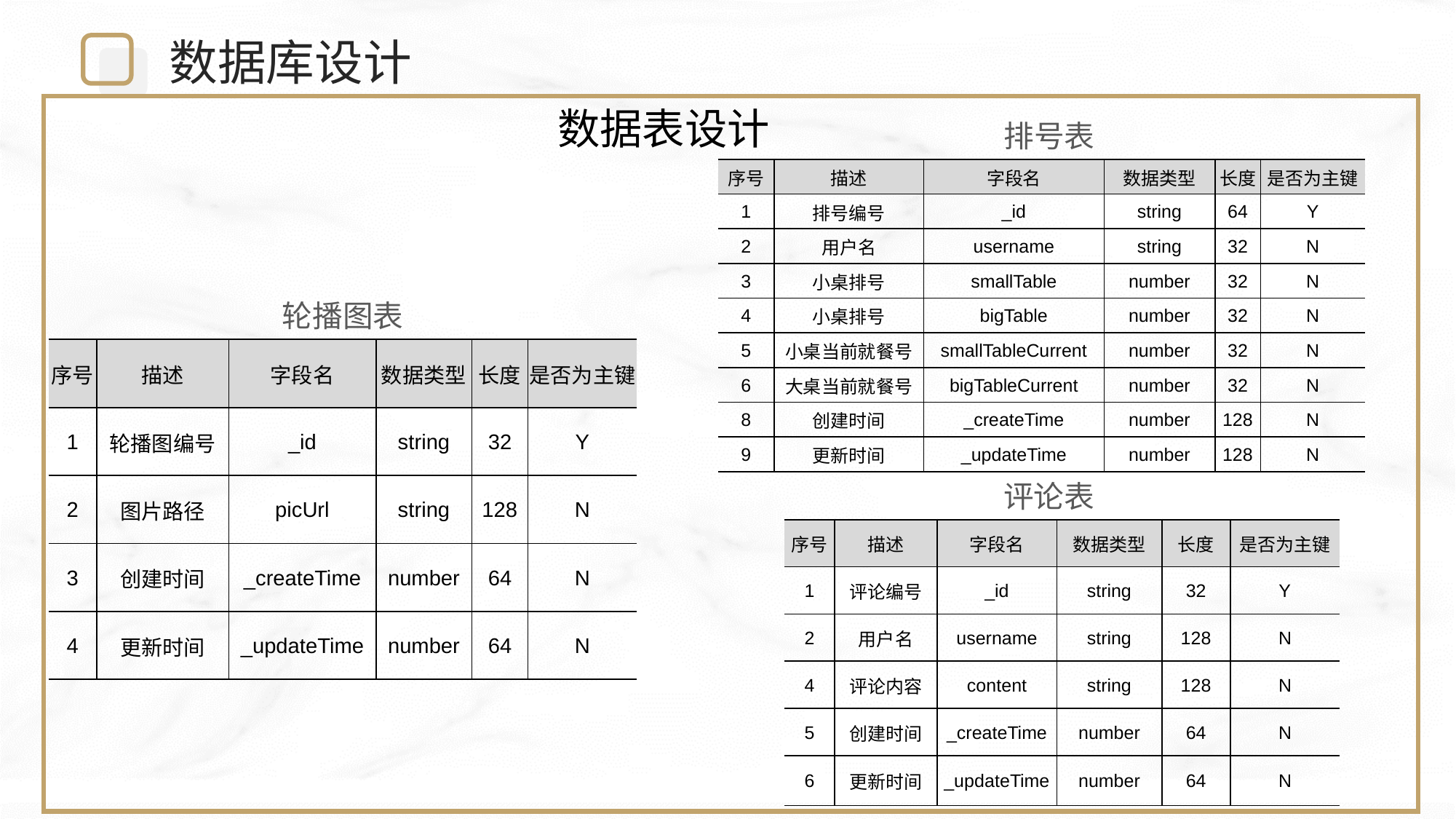

数据库设计

数据表设计
排号表
| 序号 | 描述 | 字段名 | 数据类型 | 长度 | 是否为主键 |
| --- | --- | --- | --- | --- | --- |
| 1 | 排号编号 | \_id | string | 64 | Y |
| 2 | 用户名 | username | string | 32 | N |
| 3 | 小桌排号 | smallTable | number | 32 | N |
| 4 | 小桌排号 | bigTable | number | 32 | N |
| 5 | 小桌当前就餐号 | smallTableCurrent | number | 32 | N |
| 6 | 大桌当前就餐号 | bigTableCurrent | number | 32 | N |
| 8 | 创建时间 | \_createTime | number | 128 | N |
| 9 | 更新时间 | \_updateTime | number | 128 | N |
轮播图表
| 序号 | 描述 | 字段名 | 数据类型 | 长度 | 是否为主键 |
| --- | --- | --- | --- | --- | --- |
| 1 | 轮播图编号 | \_id | string | 32 | Y |
| 2 | 图片路径 | picUrl | string | 128 | N |
| 3 | 创建时间 | \_createTime | number | 64 | N |
| 4 | 更新时间 | \_updateTime | number | 64 | N |
评论表
| 序号 | 描述 | 字段名 | 数据类型 | 长度 | 是否为主键 |
| --- | --- | --- | --- | --- | --- |
| 1 | 评论编号 | \_id | string | 32 | Y |
| 2 | 用户名 | username | string | 128 | N |
| 4 | 评论内容 | content | string | 128 | N |
| 5 | 创建时间 | \_createTime | number | 64 | N |
| 6 | 更新时间 | \_updateTime | number | 64 | N |